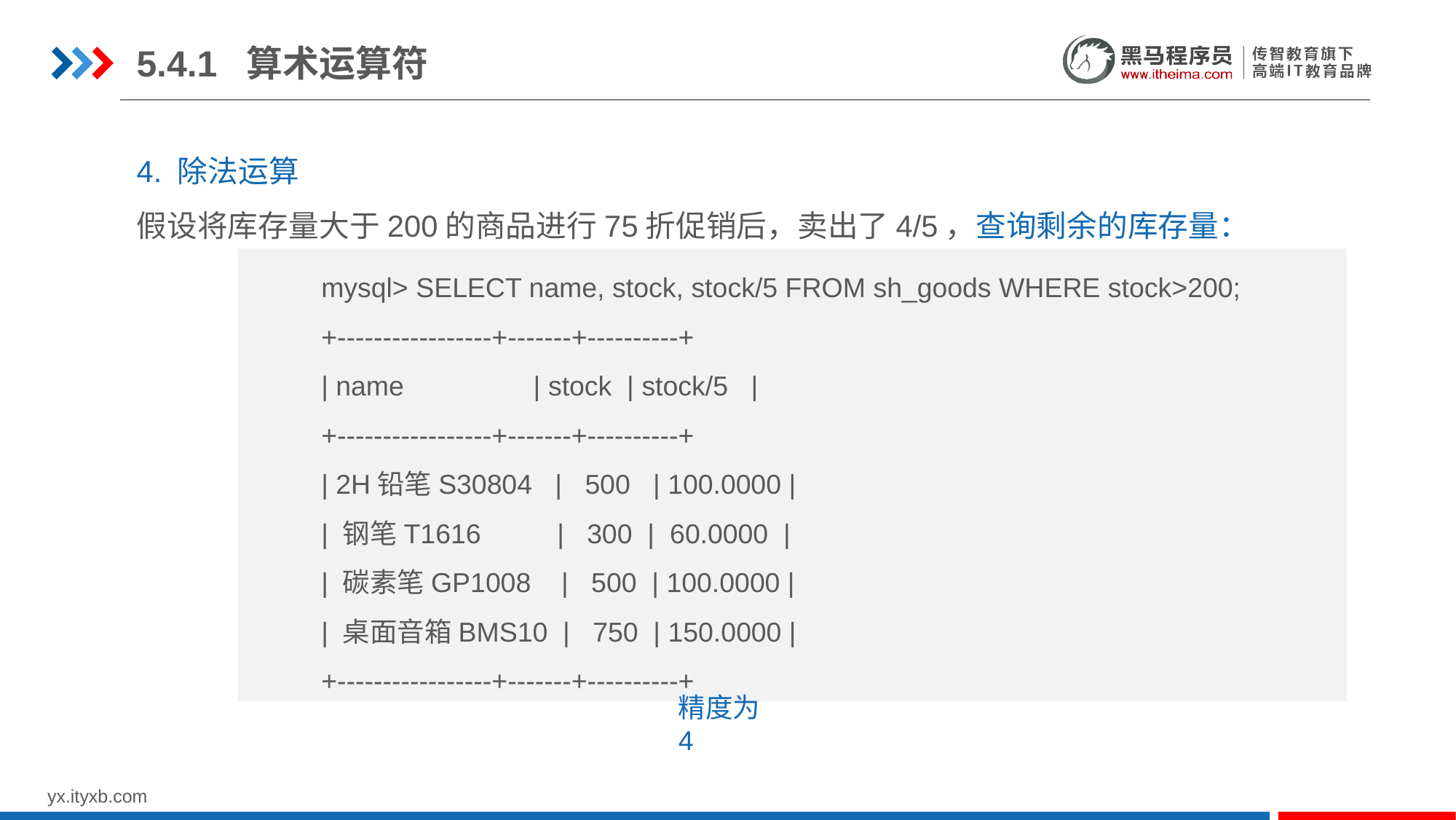

5.4.1  算术运算符
4. 除法运算
假设将库存量大于200的商品进行75折促销后，卖出了4/5，查询剩余的库存量：
mysql> SELECT name, stock, stock/5 FROM sh_goods WHERE stock>200;
+-----------------+-------+----------+
| name                 | stock  | stock/5   |
+-----------------+-------+----------+
| 2H铅笔S30804   |   500   | 100.0000 |
| 钢笔T1616          |   300  |  60.0000  |
| 碳素笔GP1008    |   500  | 100.0000 |
| 桌面音箱BMS10  |   750  | 150.0000 |
+-----------------+-------+----------+
精度为4